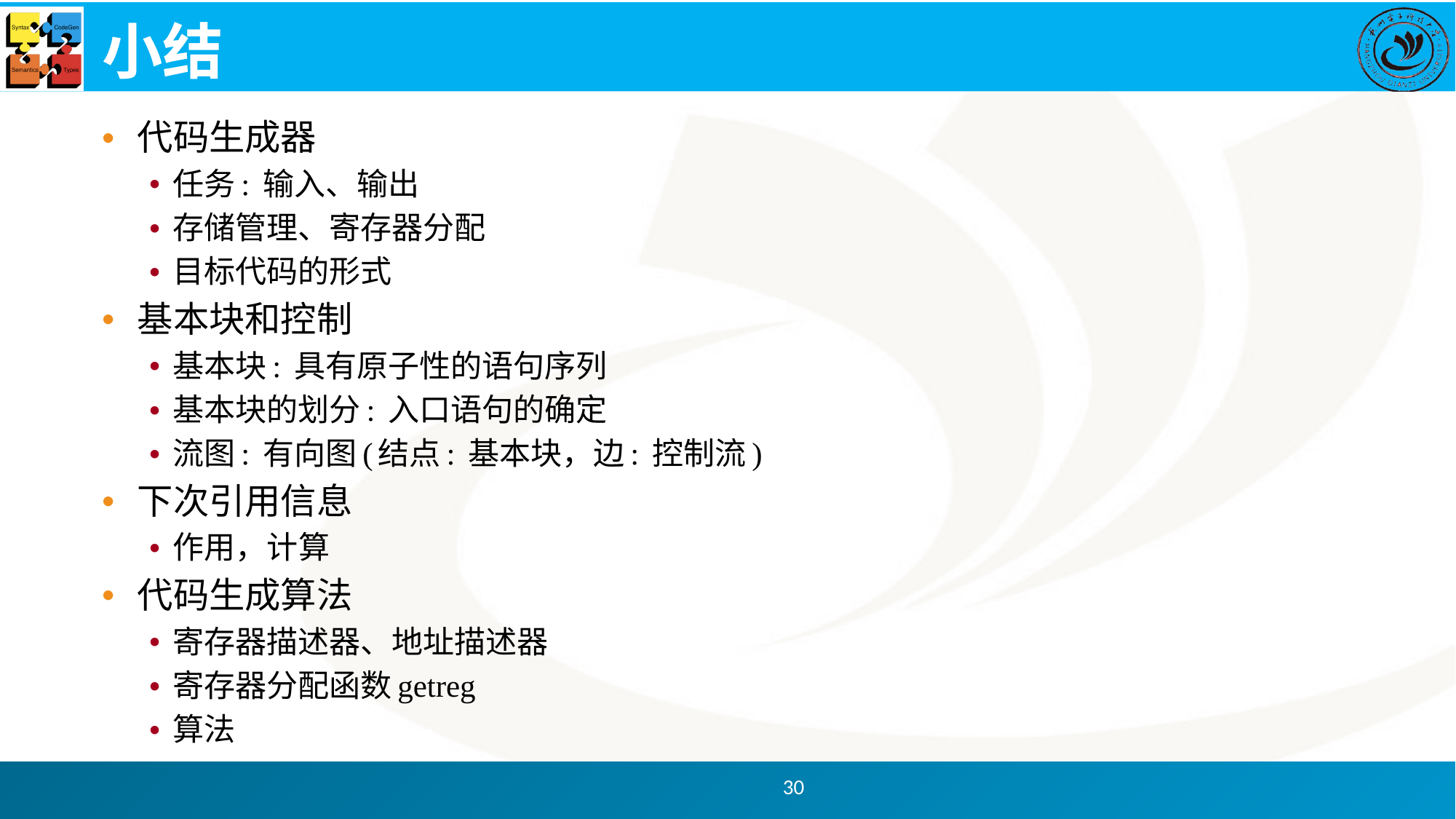

# 小结
代码生成器
任务: 输入、输出
存储管理、寄存器分配
目标代码的形式
基本块和控制
基本块: 具有原子性的语句序列
基本块的划分: 入口语句的确定
流图: 有向图(结点: 基本块，边: 控制流)
下次引用信息
作用，计算
代码生成算法
寄存器描述器、地址描述器
寄存器分配函数getreg
算法
30